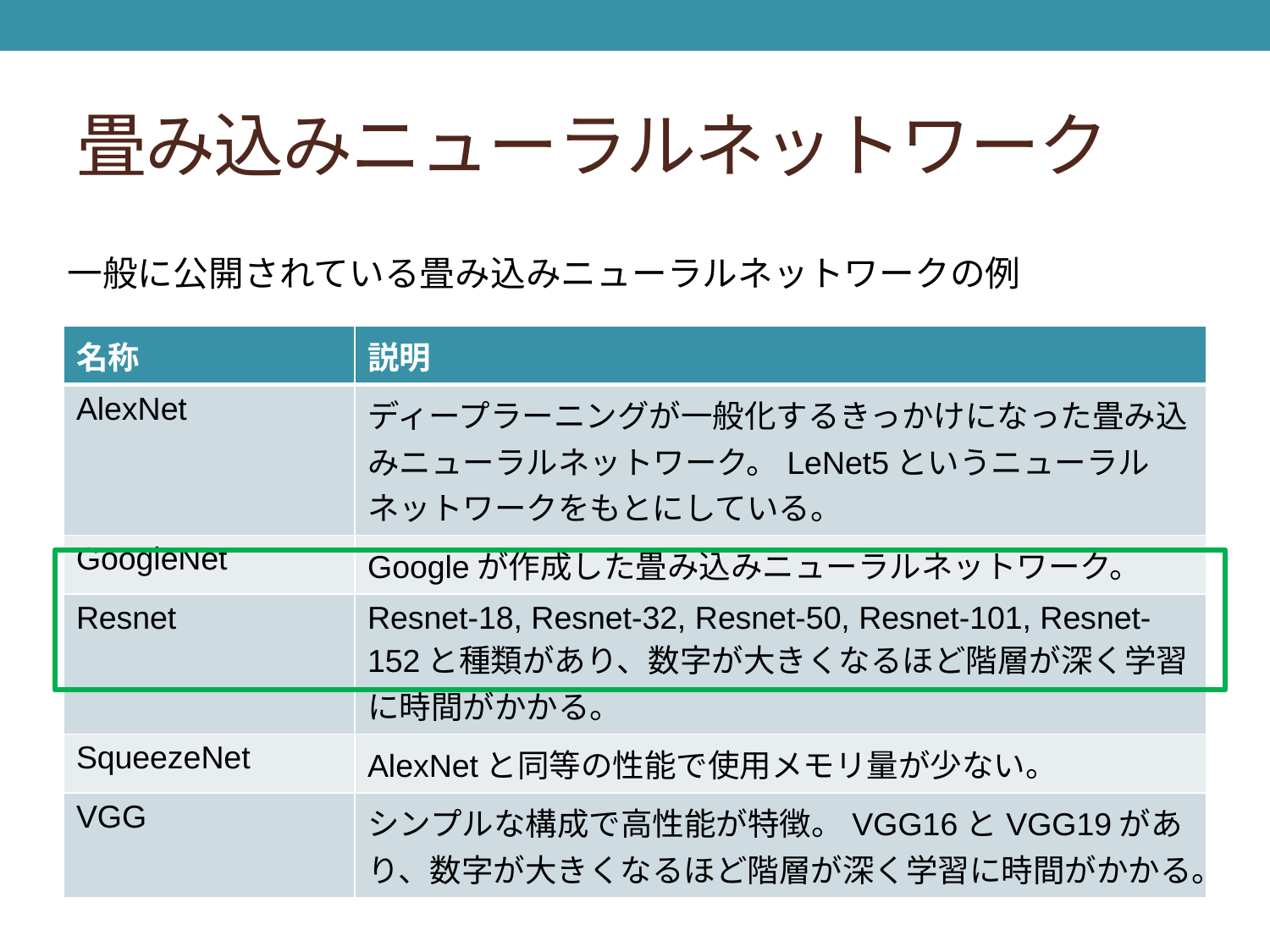

# 畳み込みニューラルネットワーク
一般に公開されている畳み込みニューラルネットワークの例
| 名称 | 説明 |
| --- | --- |
| AlexNet | ディープラーニングが一般化するきっかけになった畳み込みニューラルネットワーク。LeNet5というニューラルネットワークをもとにしている。 |
| GoogleNet | Googleが作成した畳み込みニューラルネットワーク。 |
| Resnet | Resnet-18, Resnet-32, Resnet-50, Resnet-101, Resnet-152と種類があり、数字が大きくなるほど階層が深く学習に時間がかかる。 |
| SqueezeNet | AlexNetと同等の性能で使用メモリ量が少ない。 |
| VGG | シンプルな構成で高性能が特徴。VGG16とVGG19があり、数字が大きくなるほど階層が深く学習に時間がかかる。 |